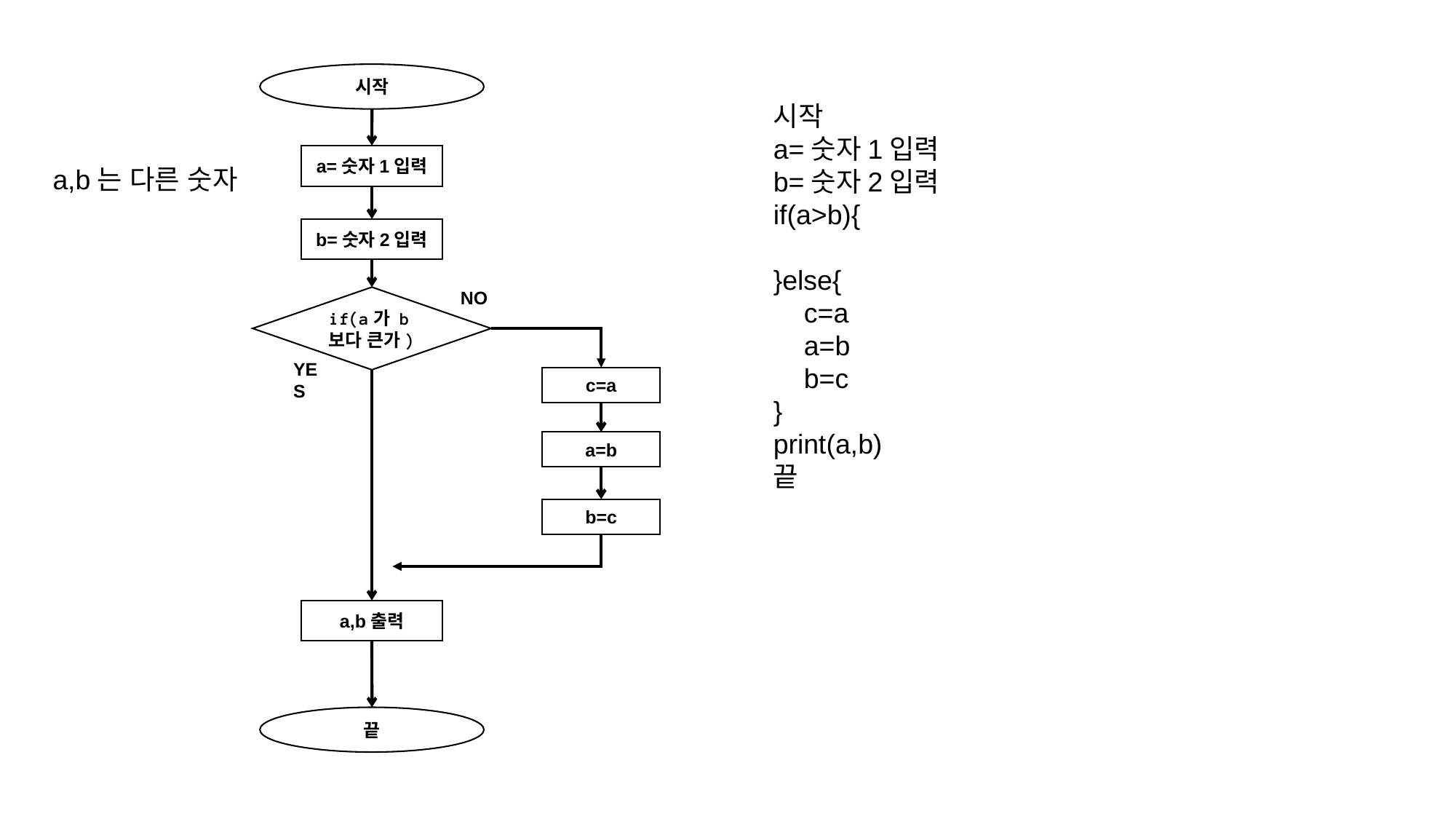

시작
시작
a=숫자1입력
b=숫자2입력
if(a>b){

}else{
    c=a
    a=b
    b=c
}
print(a,b)
끝
a=숫자1입력
a,b는 다른 숫자
b=숫자2입력
NO
if(a가 b보다 큰가)
YES
c=a
a=b
b=c
a,b출력
끝